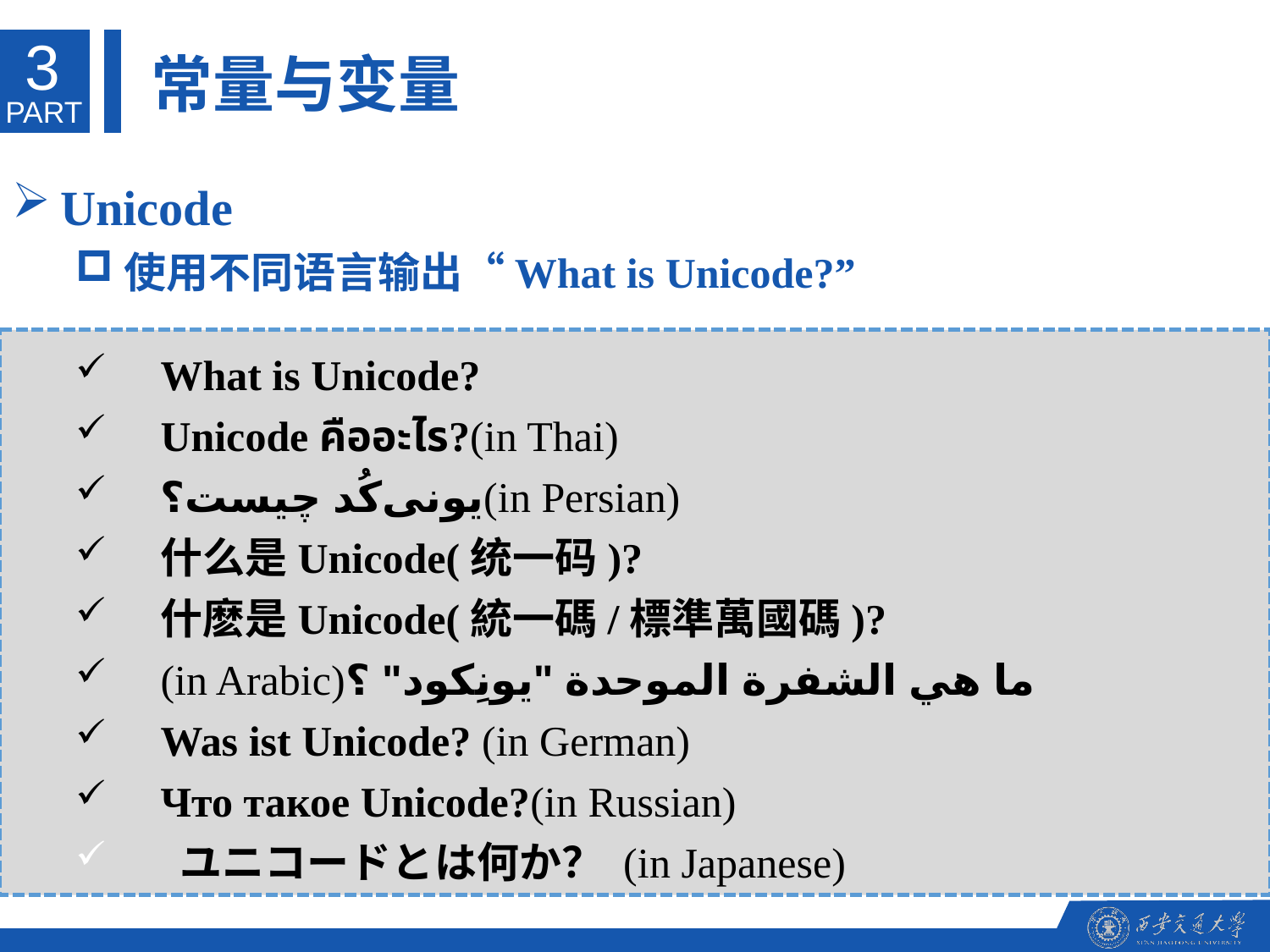

3
常量与变量
PART
Unicode
使用不同语言输出“What is Unicode?”

What is Unicode?
Unicode คืออะไร?(in Thai)
يونی‌کُد چيست؟(in Persian)
什么是Unicode(统一码)?
什麽是Unicode(統一碼/標準萬國碼)?
(in Arabic)ما هي الشفرة الموحدة "يونِكود" ؟
Was ist Unicode? (in German)
Что такое Unicode?(in Russian)
 ユニコードとは何か？ (in Japanese)